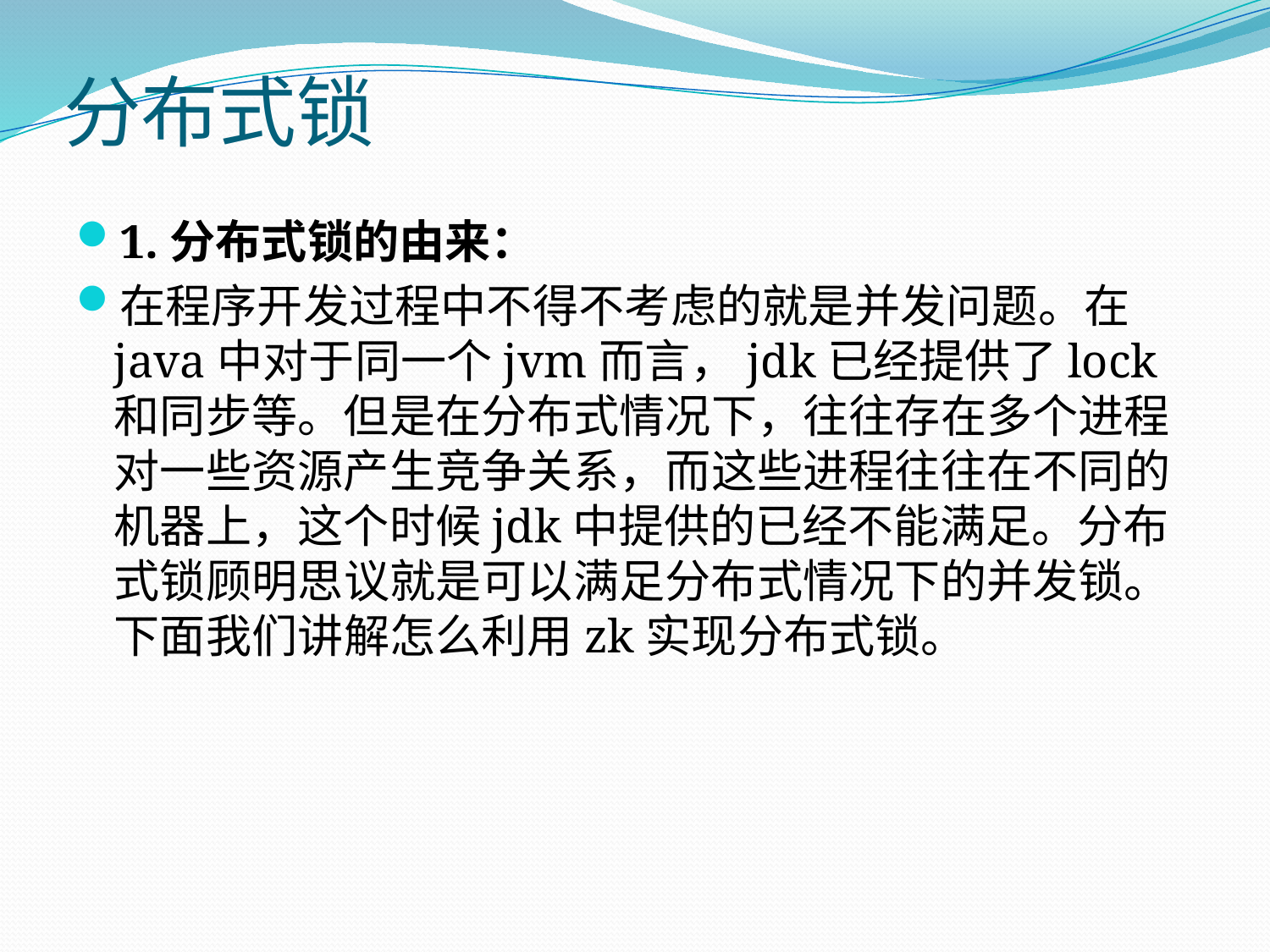

# 分布式锁
1.分布式锁的由来：
在程序开发过程中不得不考虑的就是并发问题。在java中对于同一个jvm而言，jdk已经提供了lock和同步等。但是在分布式情况下，往往存在多个进程对一些资源产生竞争关系，而这些进程往往在不同的机器上，这个时候jdk中提供的已经不能满足。分布式锁顾明思议就是可以满足分布式情况下的并发锁。 下面我们讲解怎么利用zk实现分布式锁。